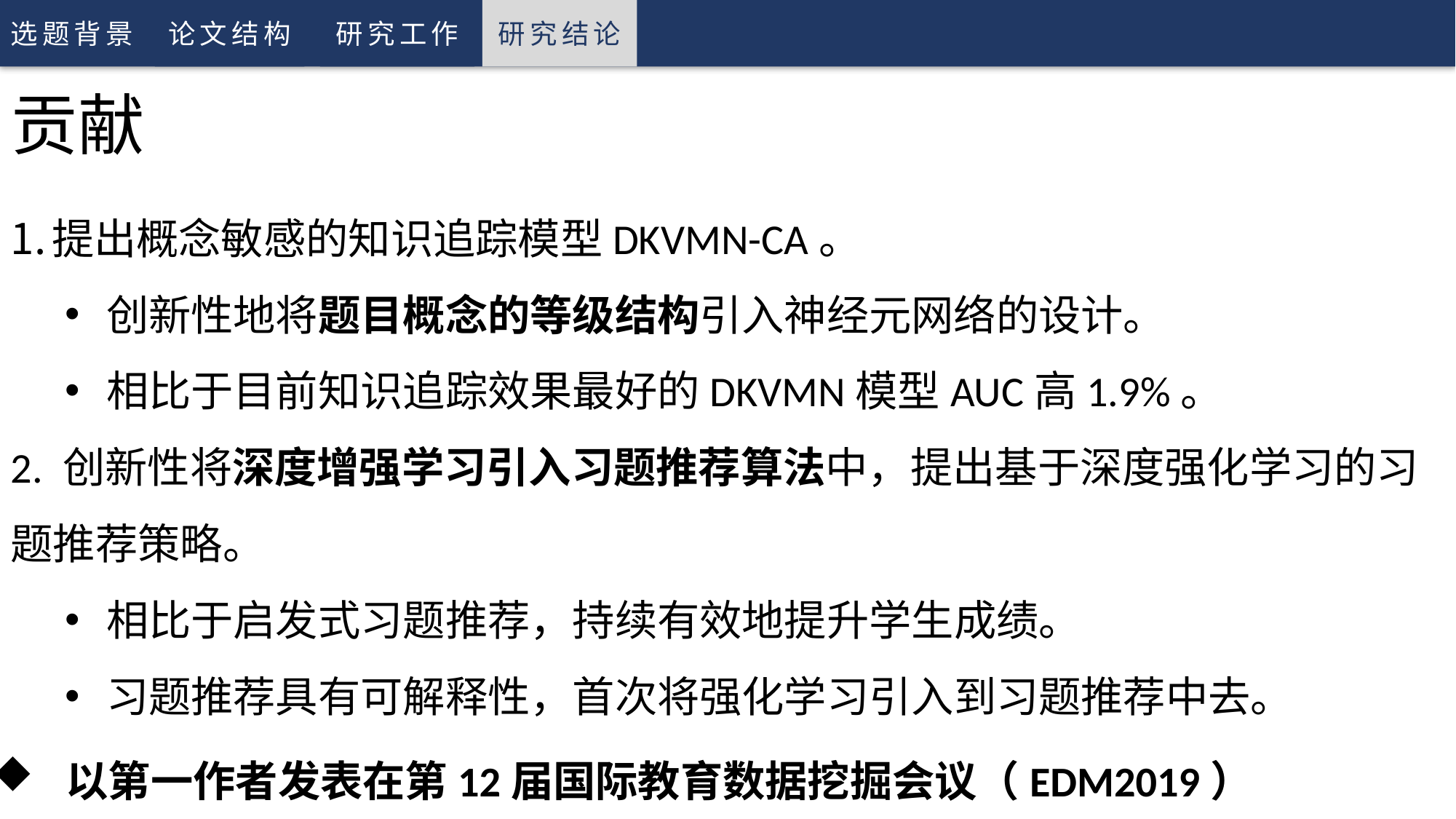

研究工作
研究结论
论文结构
选题背景

贡献
提出概念敏感的知识追踪模型DKVMN-CA。
创新性地将题目概念的等级结构引入神经元网络的设计。
相比于目前知识追踪效果最好的DKVMN模型AUC高1.9%。
2. 创新性将深度增强学习引入习题推荐算法中，提出基于深度强化学习的习题推荐策略。
相比于启发式习题推荐，持续有效地提升学生成绩。
习题推荐具有可解释性，首次将强化学习引入到习题推荐中去。
 以第一作者发表在第12届国际教育数据挖掘会议（EDM2019）